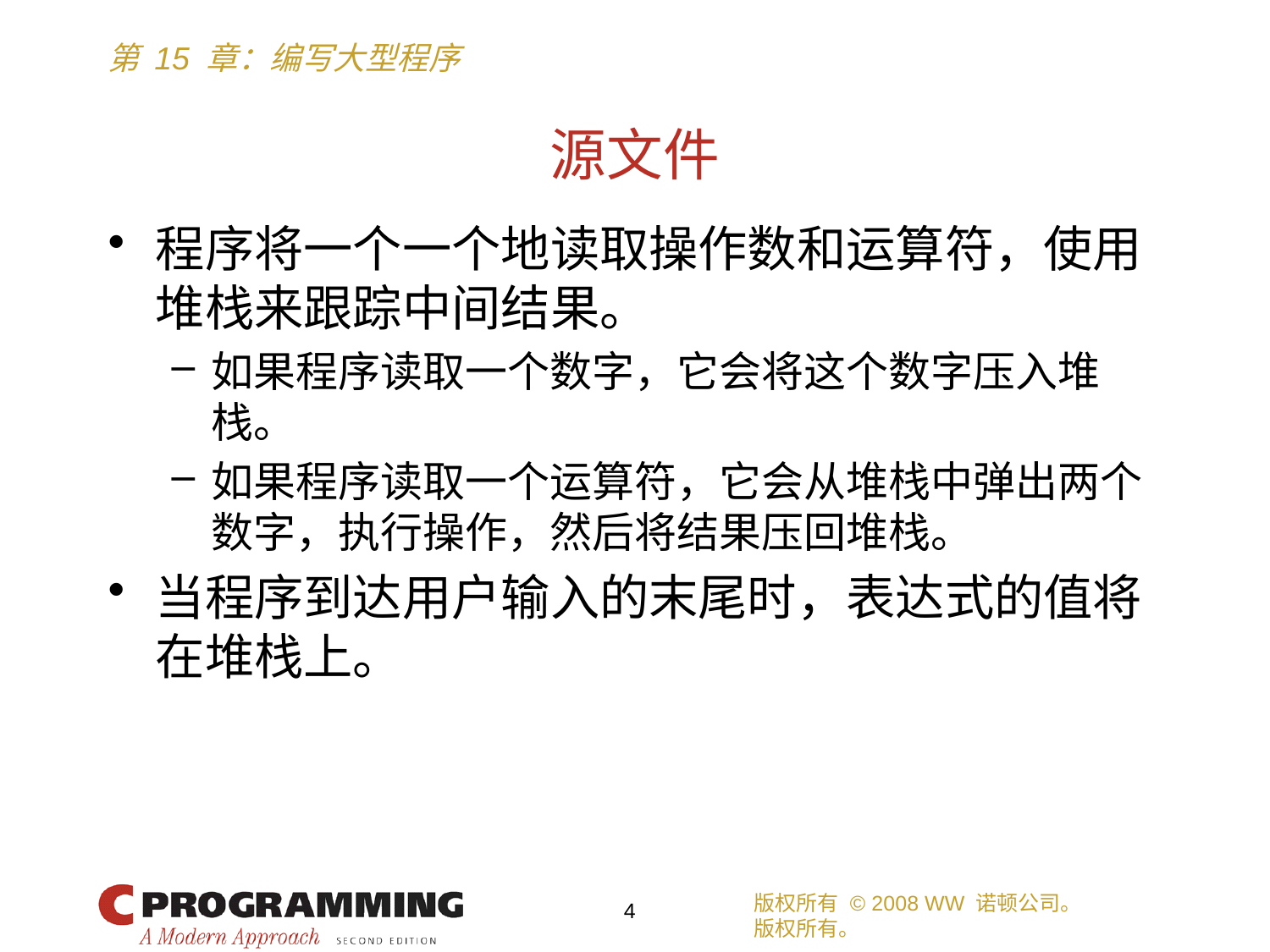

# 源文件
程序将一个一个地读取操作数和运算符，使用堆栈来跟踪中间结果。
如果程序读取一个数字，它会将这个数字压入堆栈。
如果程序读取一个运算符，它会从堆栈中弹出两个数字，执行操作，然后将结果压回堆栈。
当程序到达用户输入的末尾时，表达式的值将在堆栈上。
版权所有 © 2008 WW 诺顿公司。
版权所有。
4